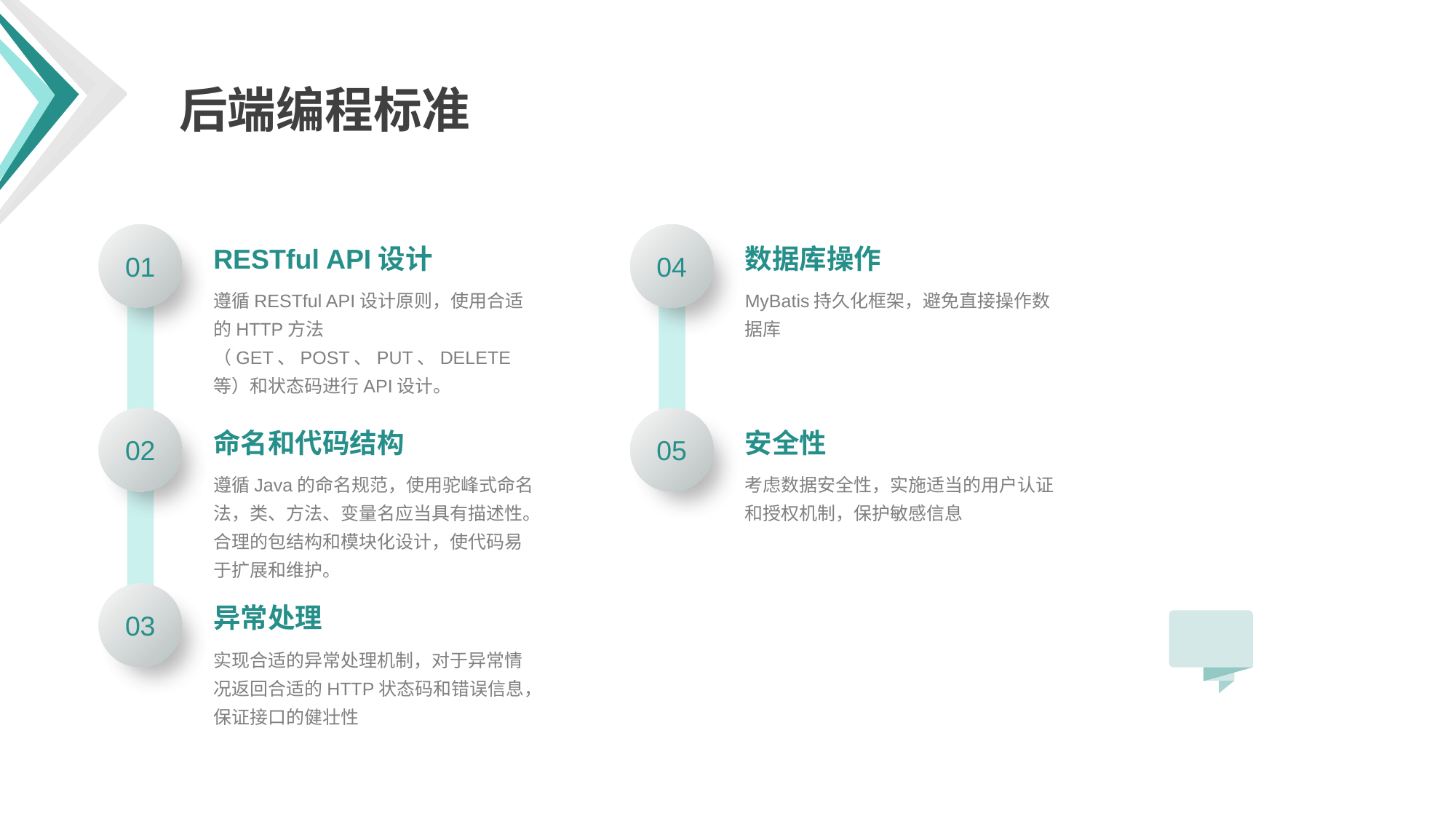

后端编程标准

01

04

RESTful API设计
数据库操作

单击输入文字
遵循RESTful API设计原则，使用合适的HTTP方法（GET、POST、PUT、DELETE等）和状态码进行API设计。
MyBatis持久化框架，避免直接操作数据库
点此输入内容或者复制您的内容在这里，通过复制您的文本后，在此框中选择粘贴

02

05

命名和代码结构
安全性
遵循Java的命名规范，使用驼峰式命名法，类、方法、变量名应当具有描述性。
合理的包结构和模块化设计，使代码易于扩展和维护。
考虑数据安全性，实施适当的用户认证和授权机制，保护敏感信息

03

异常处理

实现合适的异常处理机制，对于异常情况返回合适的HTTP状态码和错误信息，保证接口的健壮性